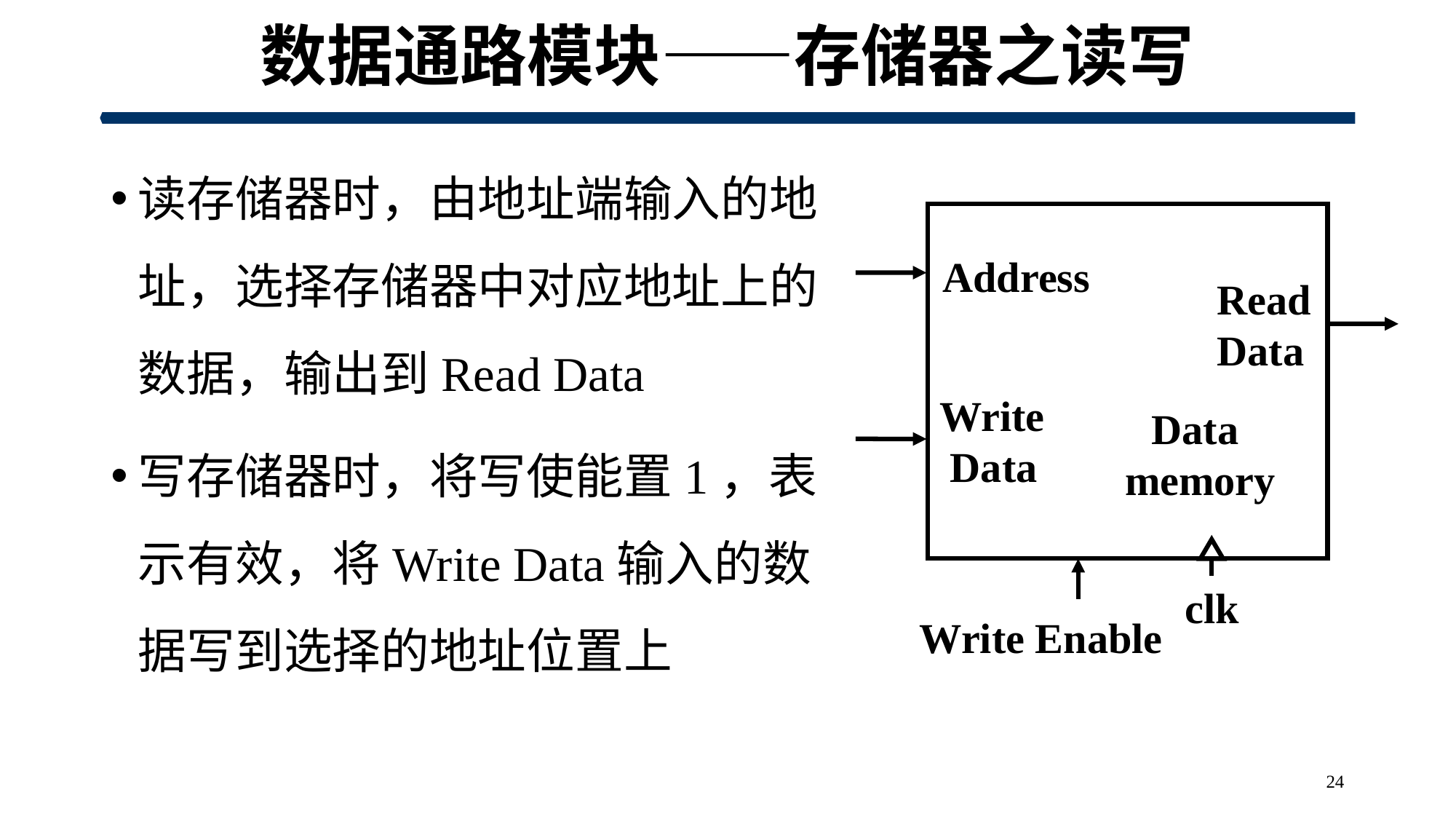

# 数据通路模块——存储器之读写
读存储器时，由地址端输入的地址，选择存储器中对应地址上的数据，输出到Read Data
写存储器时，将写使能置1，表示有效，将Write Data输入的数据写到选择的地址位置上

Address
Read Data
Write
 Data
Data
memory
clk
Write Enable

24